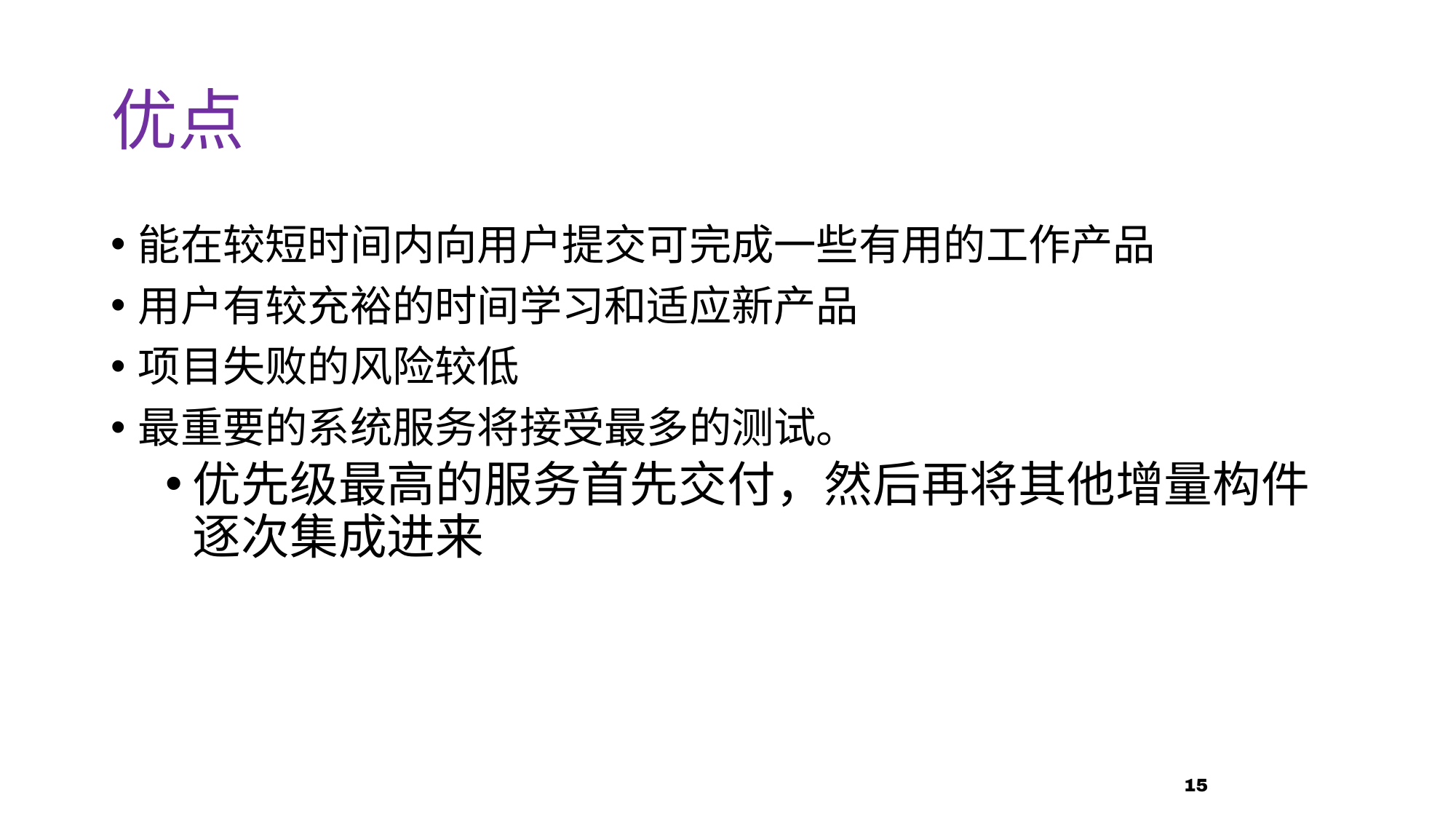

优点
能在较短时间内向用户提交可完成一些有用的工作产品
用户有较充裕的时间学习和适应新产品
项目失败的风险较低
最重要的系统服务将接受最多的测试。
优先级最高的服务首先交付，然后再将其他增量构件逐次集成进来
15